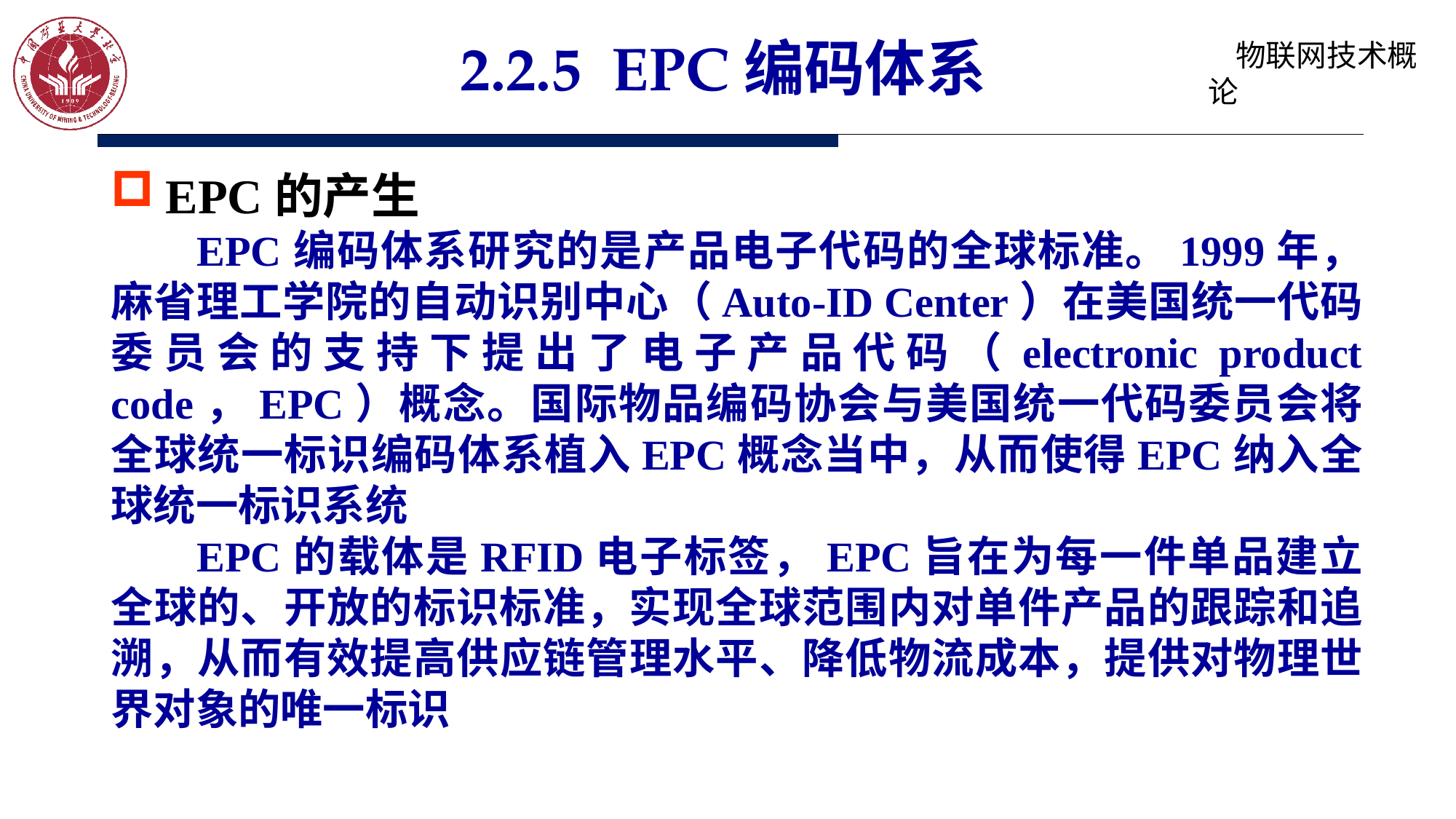

# 2.2.5  EPC编码体系
EPC的产生
EPC编码体系研究的是产品电子代码的全球标准。1999年，麻省理工学院的自动识别中心（Auto-ID Center）在美国统一代码委员会的支持下提出了电子产品代码（electronic product code，EPC）概念。国际物品编码协会与美国统一代码委员会将全球统一标识编码体系植入EPC概念当中，从而使得EPC纳入全球统一标识系统
EPC的载体是RFID电子标签，EPC旨在为每一件单品建立全球的、开放的标识标准，实现全球范围内对单件产品的跟踪和追溯，从而有效提高供应链管理水平、降低物流成本，提供对物理世界对象的唯一标识